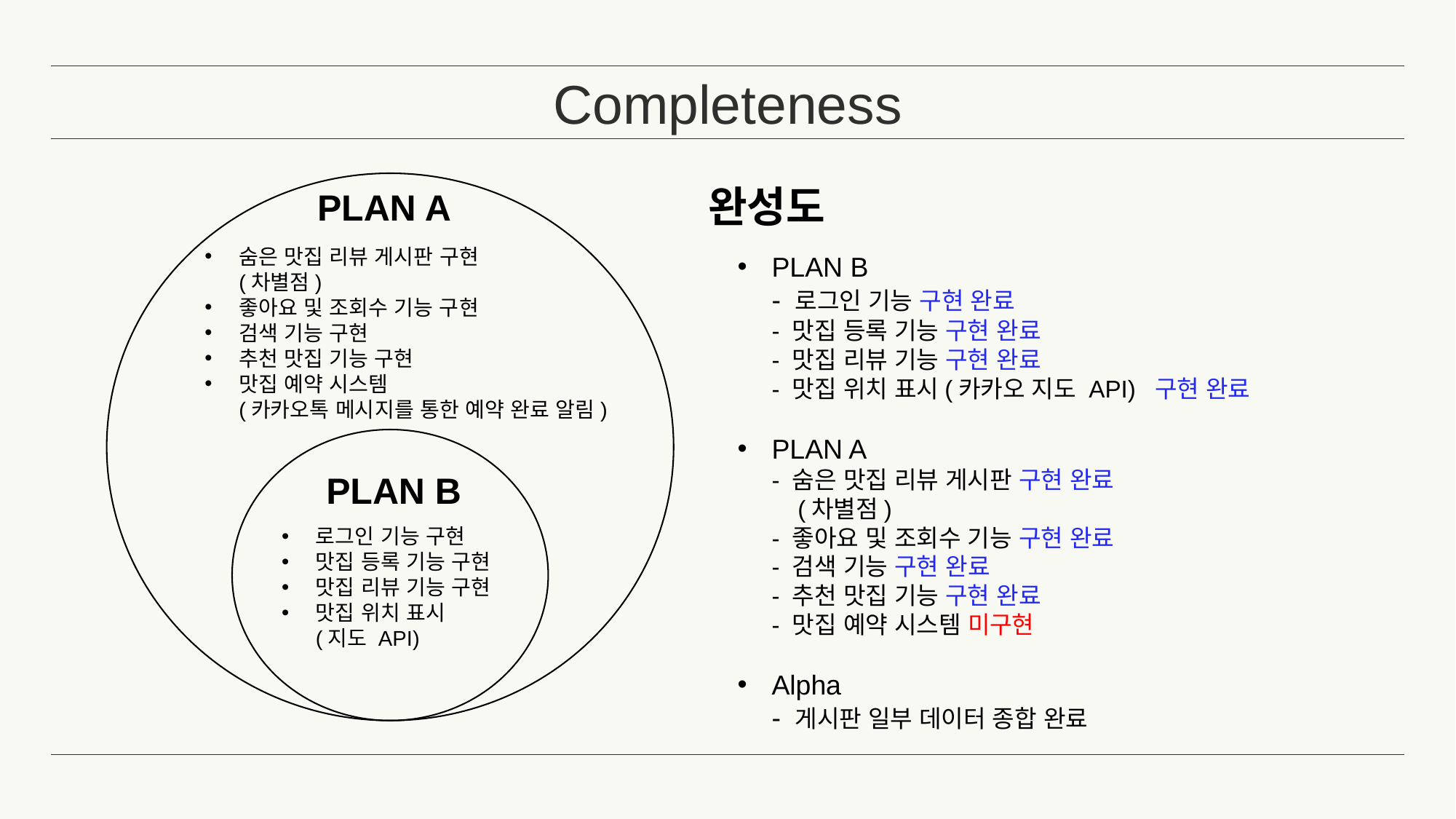

Completeness

PLAN A
숨은 맛집 리뷰 게시판 구현
(차별점)
좋아요 및 조회수 기능 구현
검색 기능 구현
추천 맛집 기능 구현
맛집 예약 시스템
(카카오톡 메시지를 통한 예약 완료 알림)

PLAN B
로그인 기능 구현
맛집 등록 기능 구현
맛집 리뷰 기능 구현
맛집 위치 표시
(지도 API)
완성도
PLAN B
- 로그인 기능 구현 완료
- 맛집 등록 기능 구현 완료
- 맛집 리뷰 기능 구현 완료
- 맛집 위치 표시(카카오 지도 API)  구현 완료

PLAN A
- 숨은 맛집 리뷰 게시판 구현 완료
   (차별점)
- 좋아요 및 조회수 기능 구현 완료
- 검색 기능 구현 완료
- 추천 맛집 기능 구현 완료
- 맛집 예약 시스템 미구현

Alpha
- 게시판 일부 데이터 종합 완료